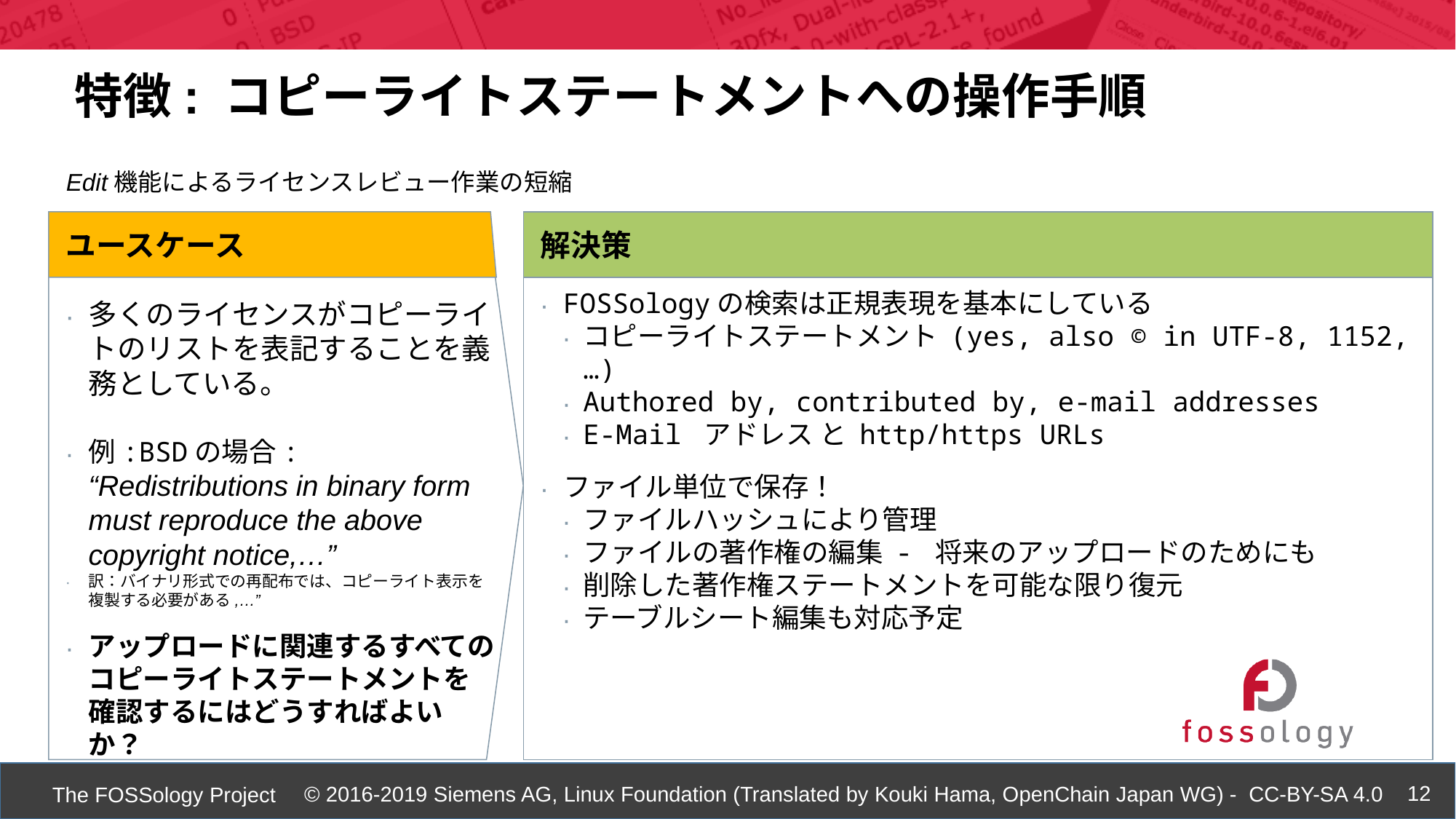

特徴: コピーライトステートメントへの操作手順
Edit機能によるライセンスレビュー作業の短縮

ユースケース

多くのライセンスがコピーライトのリストを表記することを義務としている。

例:BSDの場合: “Redistributions in binary form must reproduce the above copyright notice,…”
訳：バイナリ形式での再配布では、コピーライト表示を複製する必要がある,…”
アップロードに関連するすべてのコピーライトステートメントを確認するにはどうすればよいか？

解決策
FOSSologyの検索は正規表現を基本にしている
コピーライトステートメント (yes, also © in UTF-8, 1152, …)
Authored by, contributed by, e-mail addresses
E-Mail アドレス と http/https URLs
ファイル単位で保存！
ファイルハッシュにより管理
ファイルの著作権の編集 - 将来のアップロードのためにも
削除した著作権ステートメントを可能な限り復元
テーブルシート編集も対応予定